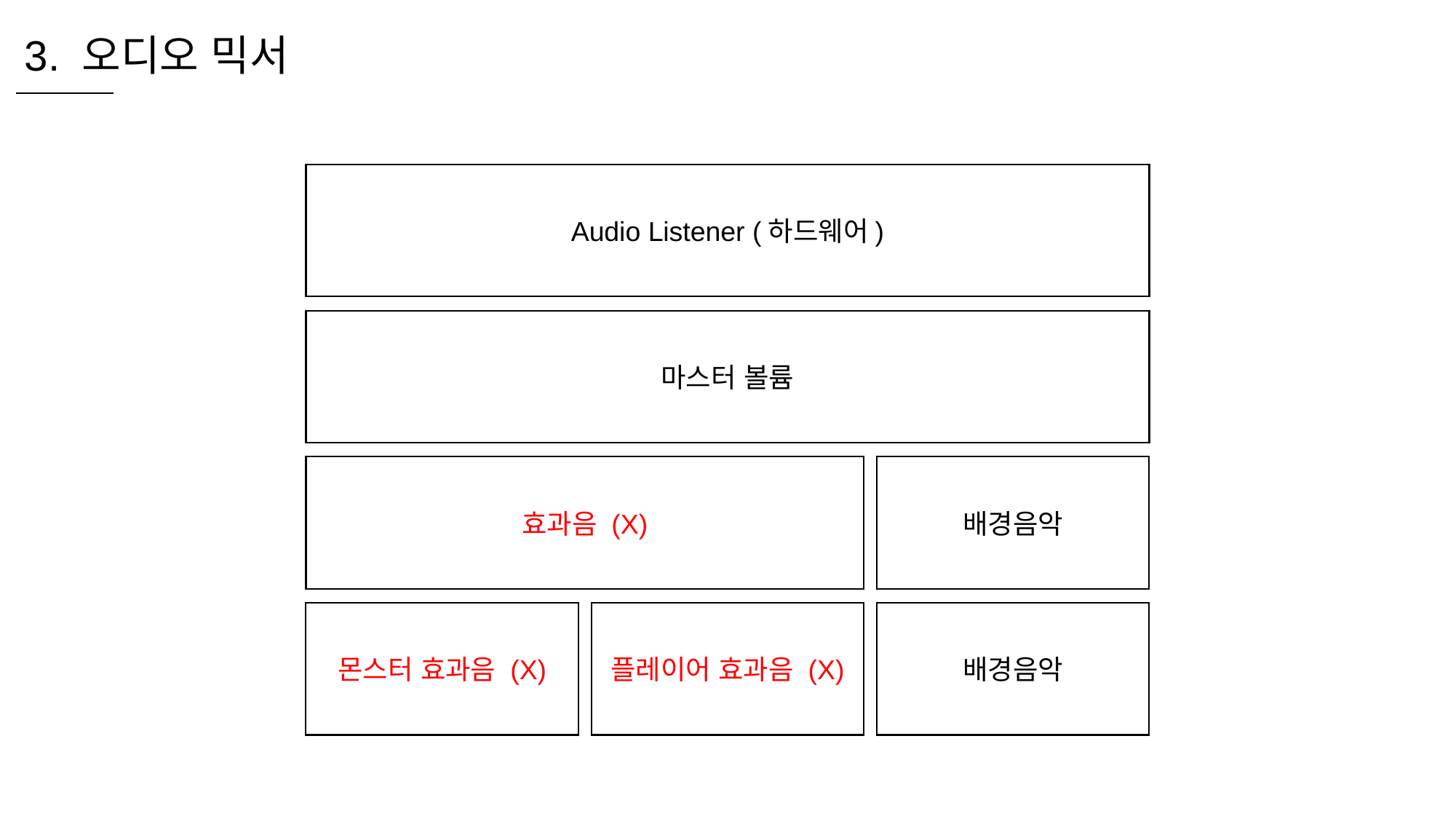

3. 오디오 믹서
Audio Listener (하드웨어)
마스터 볼륨
효과음 (X)
배경음악
몬스터 효과음 (X)
플레이어 효과음 (X)
배경음악